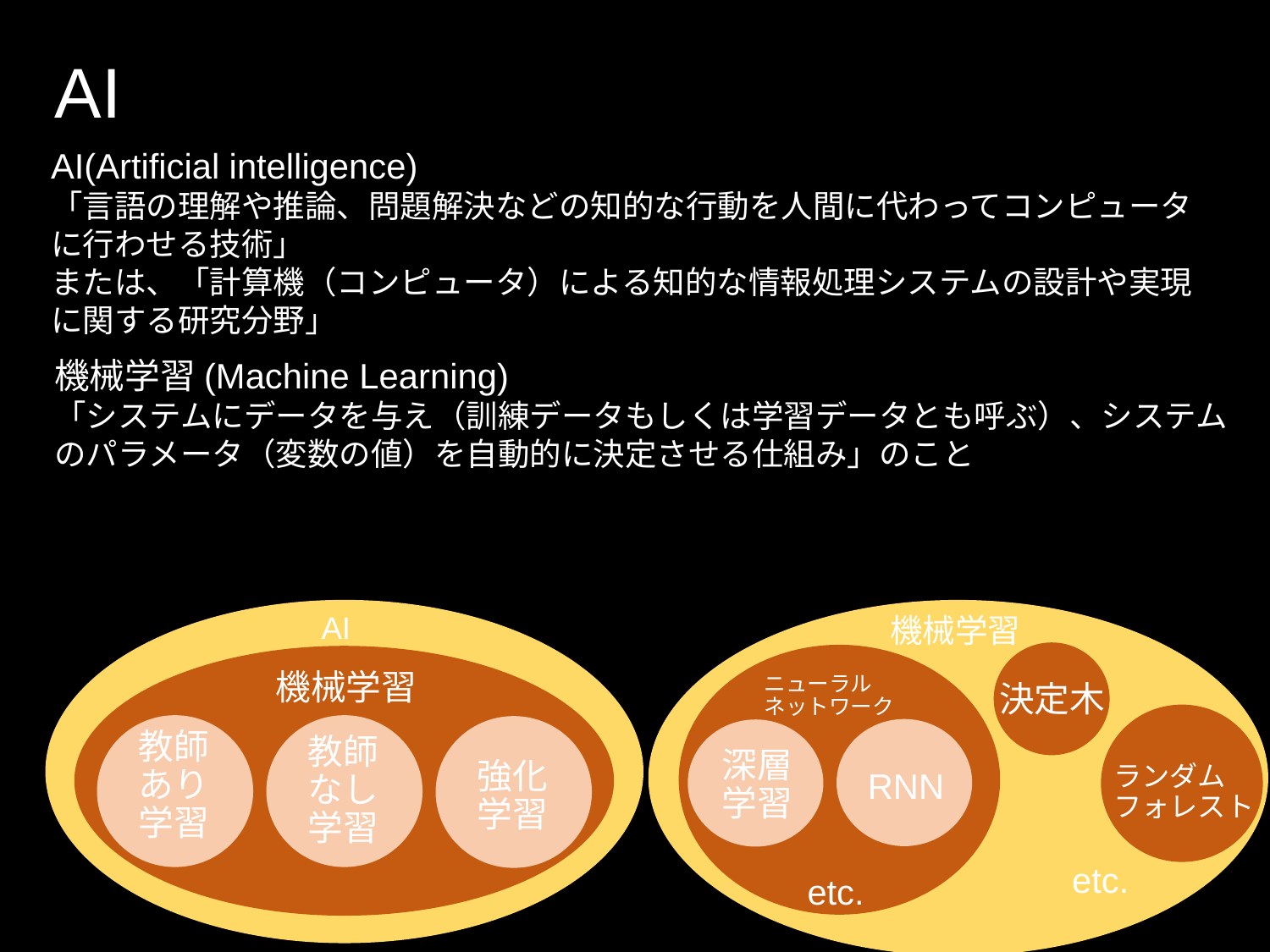

# AI
AI(Artificial intelligence)
「言語の理解や推論、問題解決などの知的な行動を人間に代わってコンピュータに行わせる技術」
または、「計算機（コンピュータ）による知的な情報処理システムの設計や実現に関する研究分野」
機械学習(Machine Learning)
「システムにデータを与え（訓練データもしくは学習データとも呼ぶ）、システムのパラメータ（変数の値）を自動的に決定させる仕組み」のこと

AI

機械学習

教師あり
学習

教師なし
学習

強化学習

機械学習

決定木

深層学習

ニューラル
ネットワーク

ランダム
フォレスト

RNN
etc.
etc.